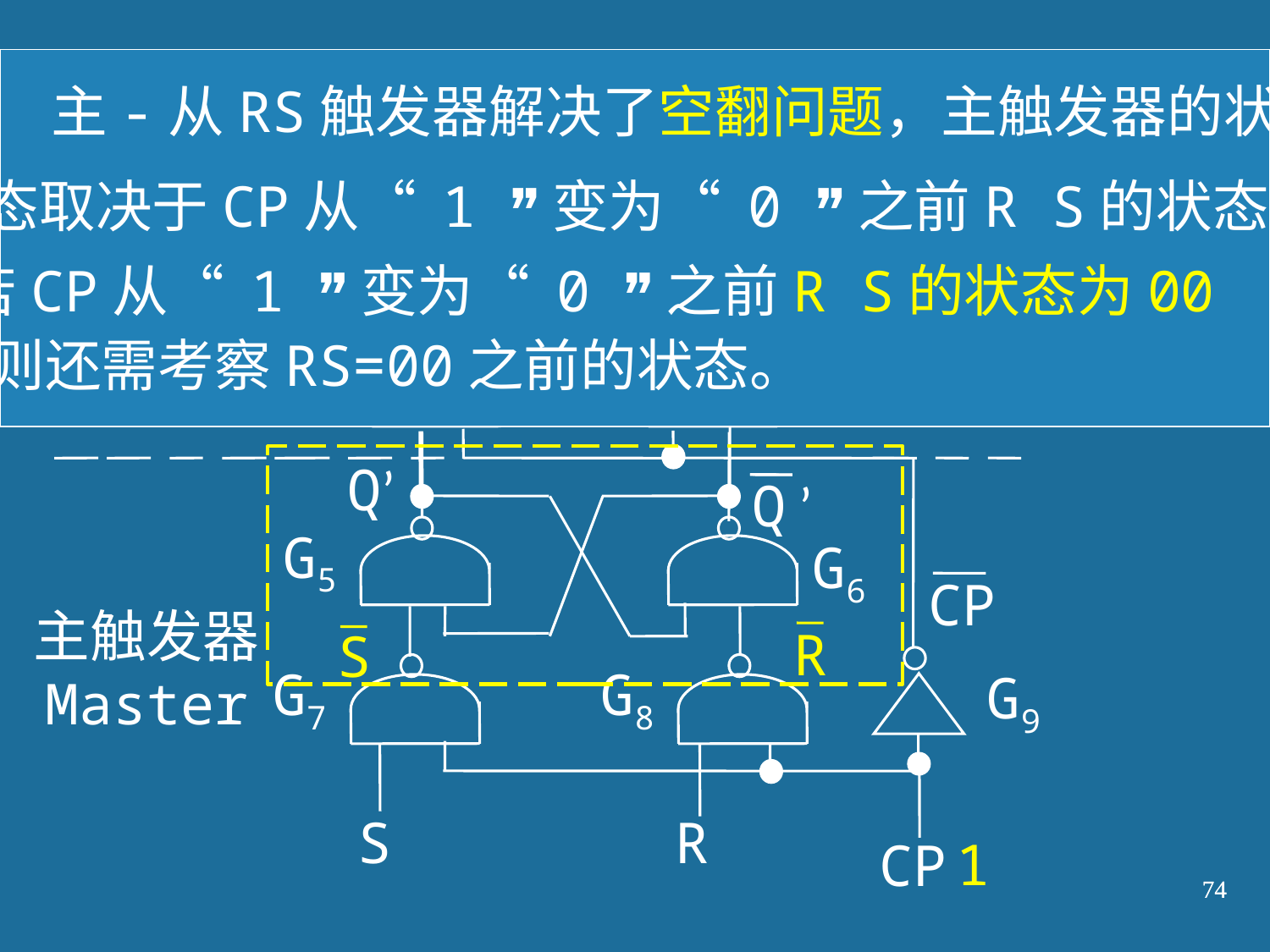

主-从RS触发器解决了空翻问题，主触发器的状
态取决于CP从“ 1 ”变为“ 0 ”之前R S的状态。
若CP从“ 1 ”变为“ 0 ”之前R S的状态为00 ，
则还需考察RS=00之前的状态。
Q
Q

G2
G1

从触发器
Slave

G3

G4

CP

G9

Q’
Q ’

G5

G6
主触发器
Master

G7
G8

S
R
CP

R

S

1
74
74